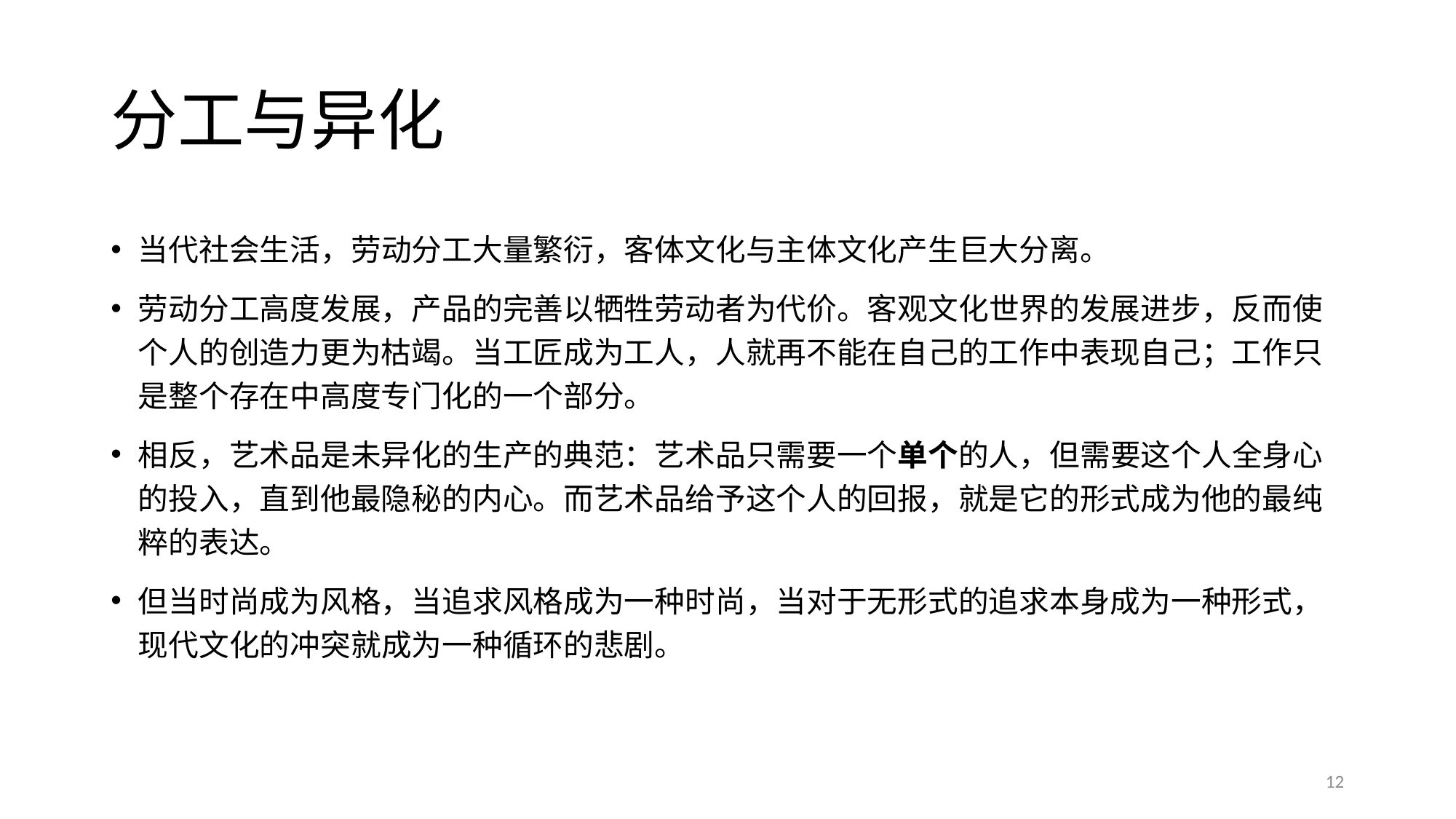

# 分工与异化
当代社会生活，劳动分工大量繁衍，客体文化与主体文化产生巨大分离。
劳动分工高度发展，产品的完善以牺牲劳动者为代价。客观文化世界的发展进步，反而使个人的创造力更为枯竭。当工匠成为工人，人就再不能在自己的工作中表现自己；工作只是整个存在中高度专门化的一个部分。
相反，艺术品是未异化的生产的典范：艺术品只需要一个单个的人，但需要这个人全身心的投入，直到他最隐秘的内心。而艺术品给予这个人的回报，就是它的形式成为他的最纯粹的表达。
但当时尚成为风格，当追求风格成为一种时尚，当对于无形式的追求本身成为一种形式，现代文化的冲突就成为一种循环的悲剧。

12